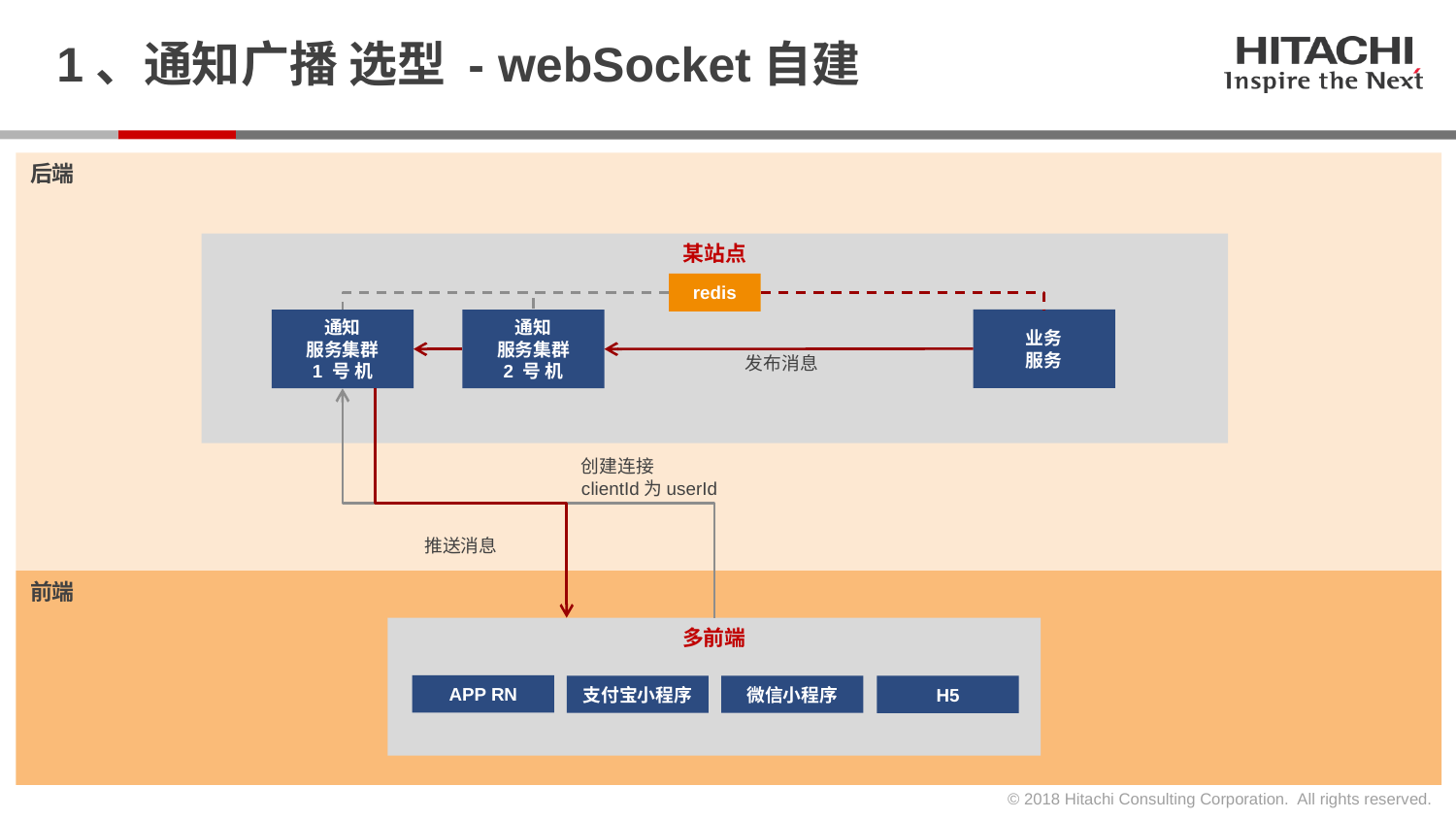

# 1、通知广播 选型 - webSocket自建
后端
某站点
redis
业务
服务
通知
服务集群
2 号 机
通知
服务集群
1 号 机
发布消息
创建连接
clientId为userId
推送消息
前端
多前端
APP RN
支付宝小程序
微信小程序
H5